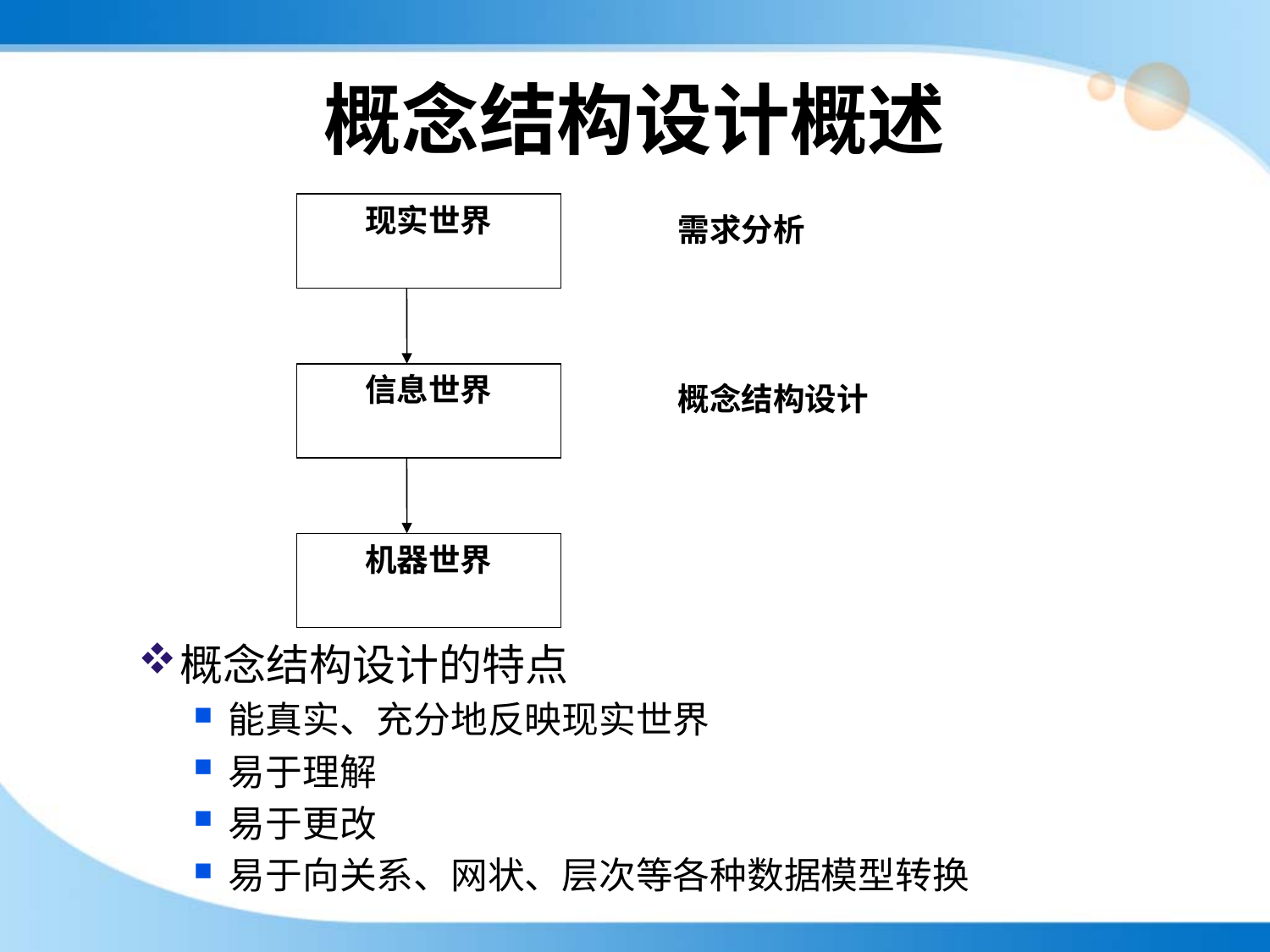

# 概念结构设计概述
现实世界
需求分析

信息世界
概念结构设计

机器世界
概念结构设计的特点
能真实、充分地反映现实世界
易于理解
易于更改
易于向关系、网状、层次等各种数据模型转换